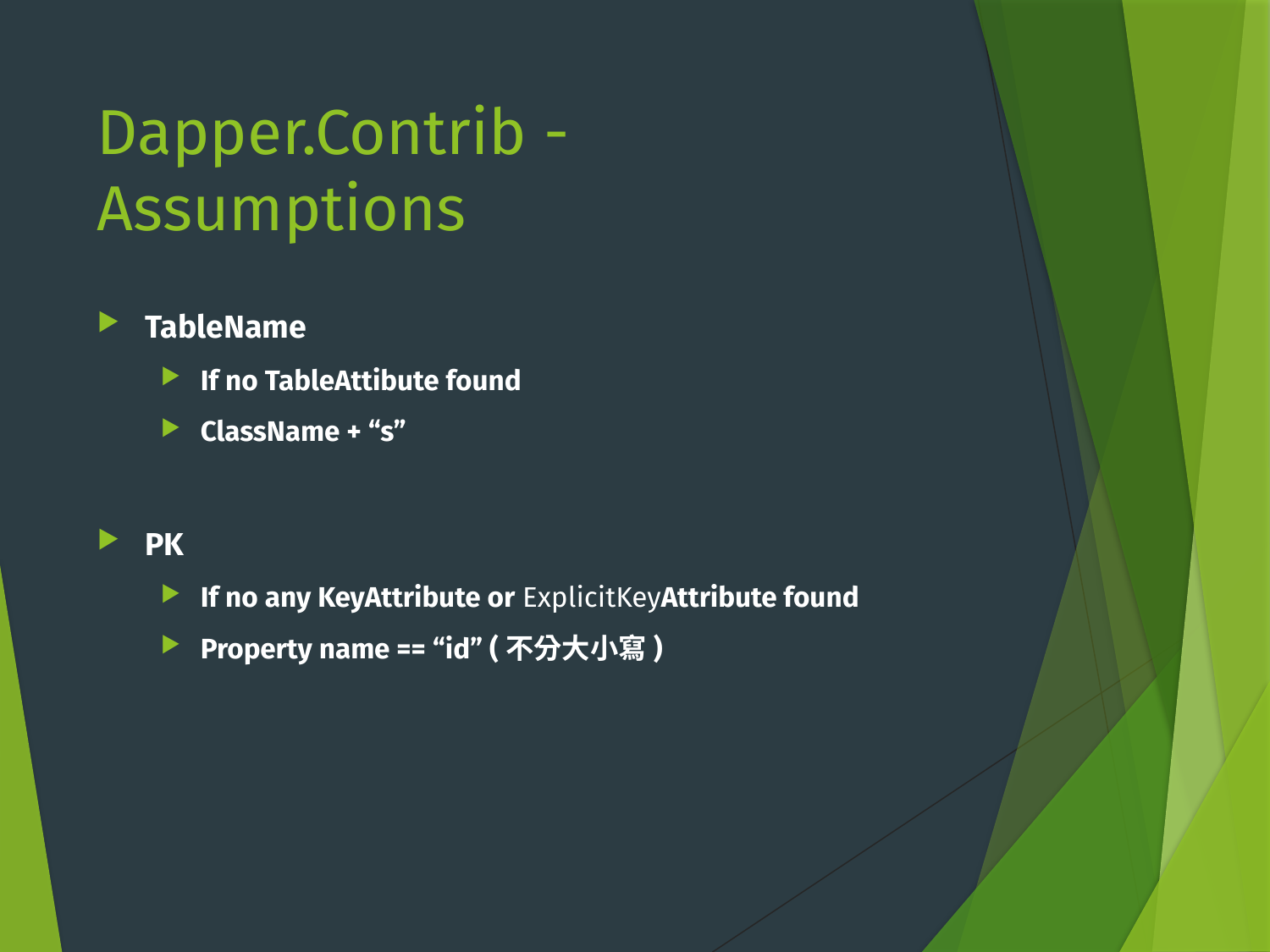

# Dapper.Contrib - Assumptions
TableName
If no TableAttibute found
ClassName + “s”

PK
If no any KeyAttribute or ExplicitKeyAttribute found
Property name == “id” (不分大小寫)